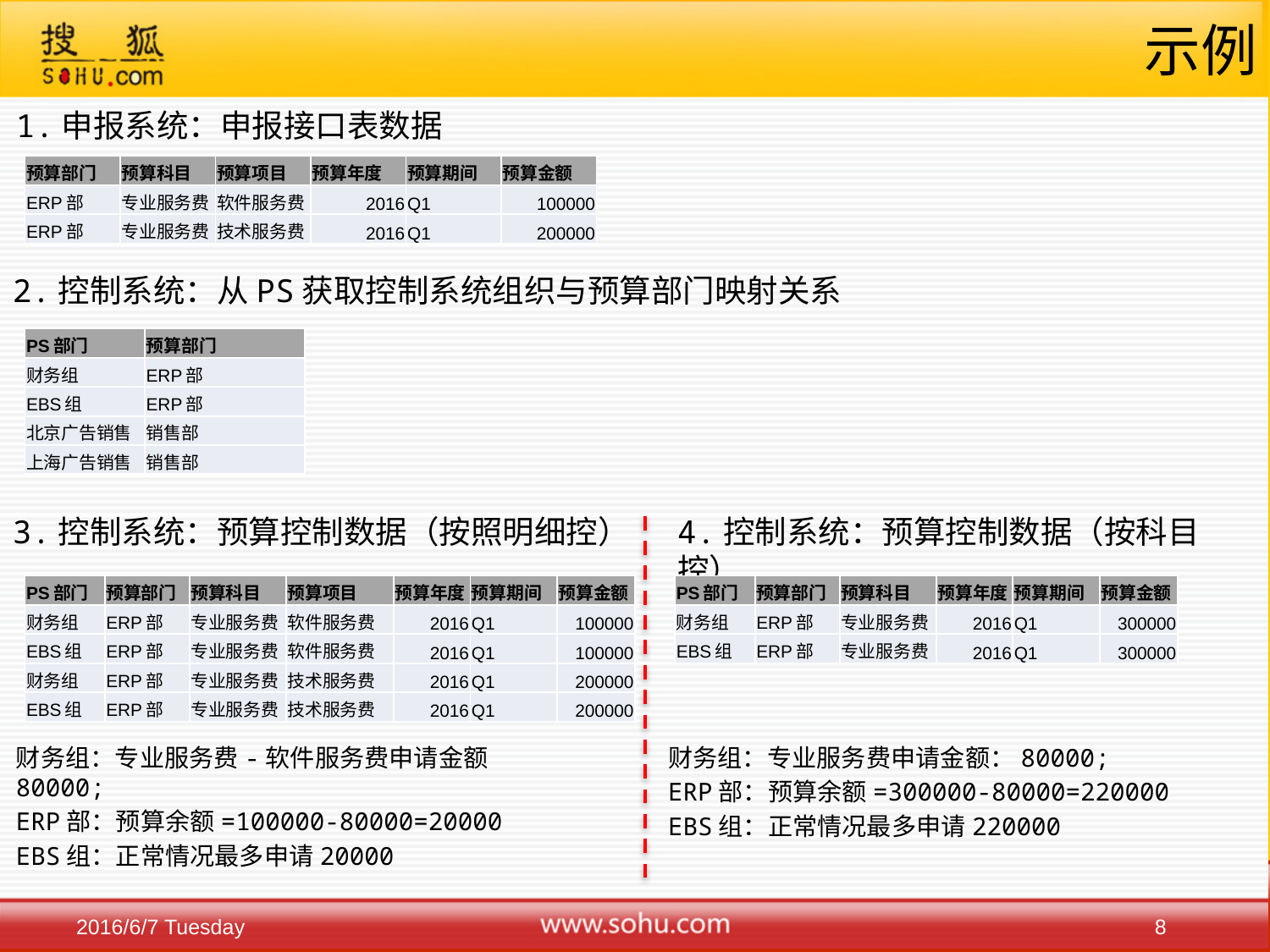

# 示例
1.申报系统：申报接口表数据
| 预算部门 | 预算科目 | 预算项目 | 预算年度 | 预算期间 | 预算金额 |
| --- | --- | --- | --- | --- | --- |
| ERP部 | 专业服务费 | 软件服务费 | 2016 | Q1 | 100000 |
| ERP部 | 专业服务费 | 技术服务费 | 2016 | Q1 | 200000 |
2.控制系统：从PS获取控制系统组织与预算部门映射关系
| PS部门 | 预算部门 |
| --- | --- |
| 财务组 | ERP部 |
| EBS组 | ERP部 |
| 北京广告销售 | 销售部 |
| 上海广告销售 | 销售部 |
3.控制系统：预算控制数据（按照明细控）
4.控制系统：预算控制数据（按科目控）
| PS部门 | 预算部门 | 预算科目 | 预算项目 | 预算年度 | 预算期间 | 预算金额 |
| --- | --- | --- | --- | --- | --- | --- |
| 财务组 | ERP部 | 专业服务费 | 软件服务费 | 2016 | Q1 | 100000 |
| EBS组 | ERP部 | 专业服务费 | 软件服务费 | 2016 | Q1 | 100000 |
| 财务组 | ERP部 | 专业服务费 | 技术服务费 | 2016 | Q1 | 200000 |
| EBS组 | ERP部 | 专业服务费 | 技术服务费 | 2016 | Q1 | 200000 |
| PS部门 | 预算部门 | 预算科目 | 预算年度 | 预算期间 | 预算金额 |
| --- | --- | --- | --- | --- | --- |
| 财务组 | ERP部 | 专业服务费 | 2016 | Q1 | 300000 |
| EBS组 | ERP部 | 专业服务费 | 2016 | Q1 | 300000 |
财务组：专业服务费申请金额：80000;
ERP部：预算余额=300000-80000=220000
EBS组：正常情况最多申请220000
财务组：专业服务费-软件服务费申请金额80000;
ERP部：预算余额=100000-80000=20000
EBS组：正常情况最多申请20000
8